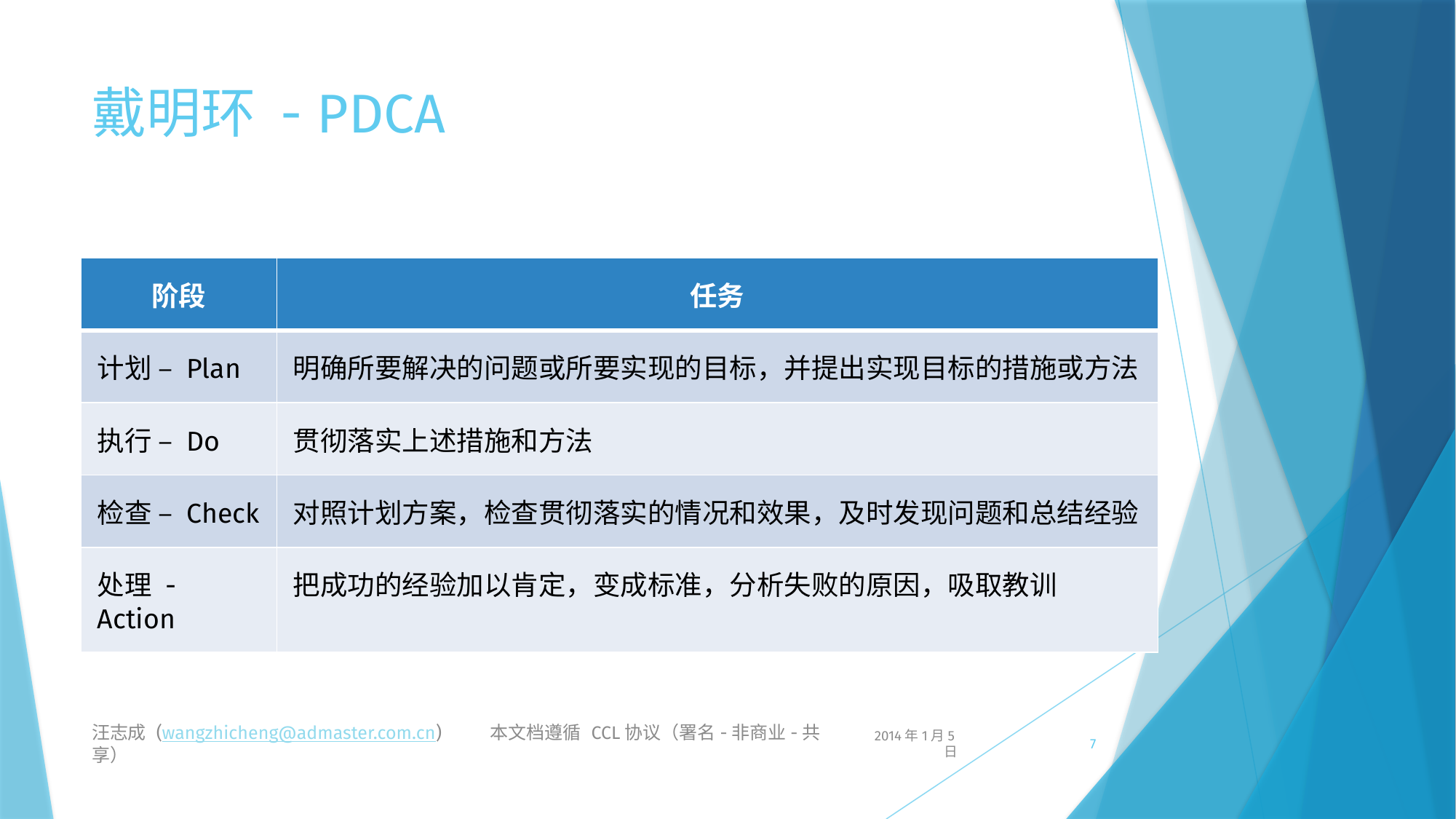

# 戴明环 - PDCA
| 阶段 | 任务 |
| --- | --- |
| 计划 – Plan | 明确所要解决的问题或所要实现的目标，并提出实现目标的措施或方法 |
| 执行 – Do | 贯彻落实上述措施和方法 |
| 检查 – Check | 对照计划方案，检查贯彻落实的情况和效果，及时发现问题和总结经验 |
| 处理 - Action | 把成功的经验加以肯定，变成标准，分析失败的原因，吸取教训 |
汪志成 (wangzhicheng@admaster.com.cn)         本文档遵循 CCL协议（署名-非商业-共享）
2014年1月5日
7